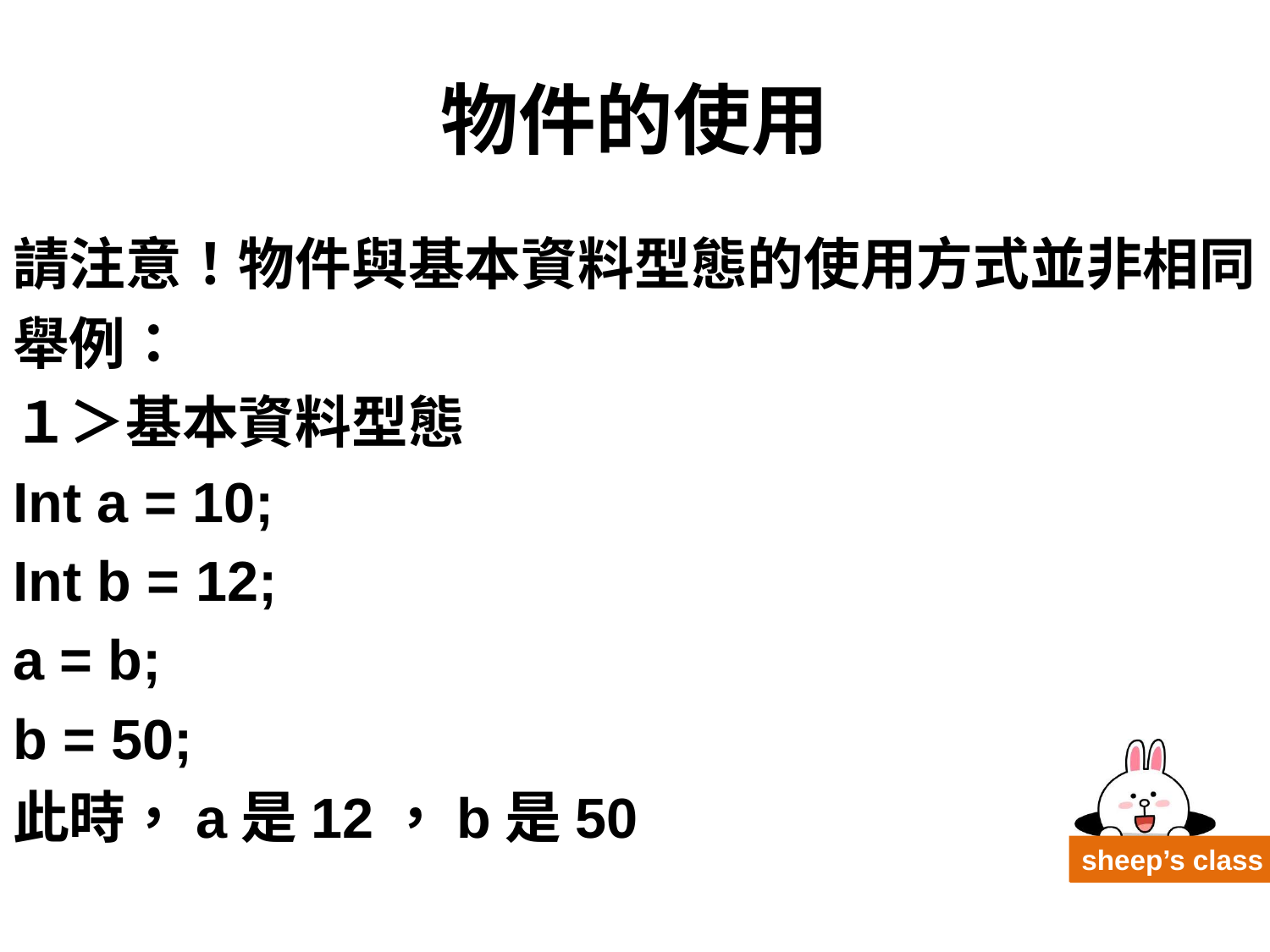

# 物件的使用
請注意！物件與基本資料型態的使用方式並非相同
舉例：
１＞基本資料型態
Int a = 10;
Int b = 12;
a = b;
b = 50;
此時，a是12，b是50